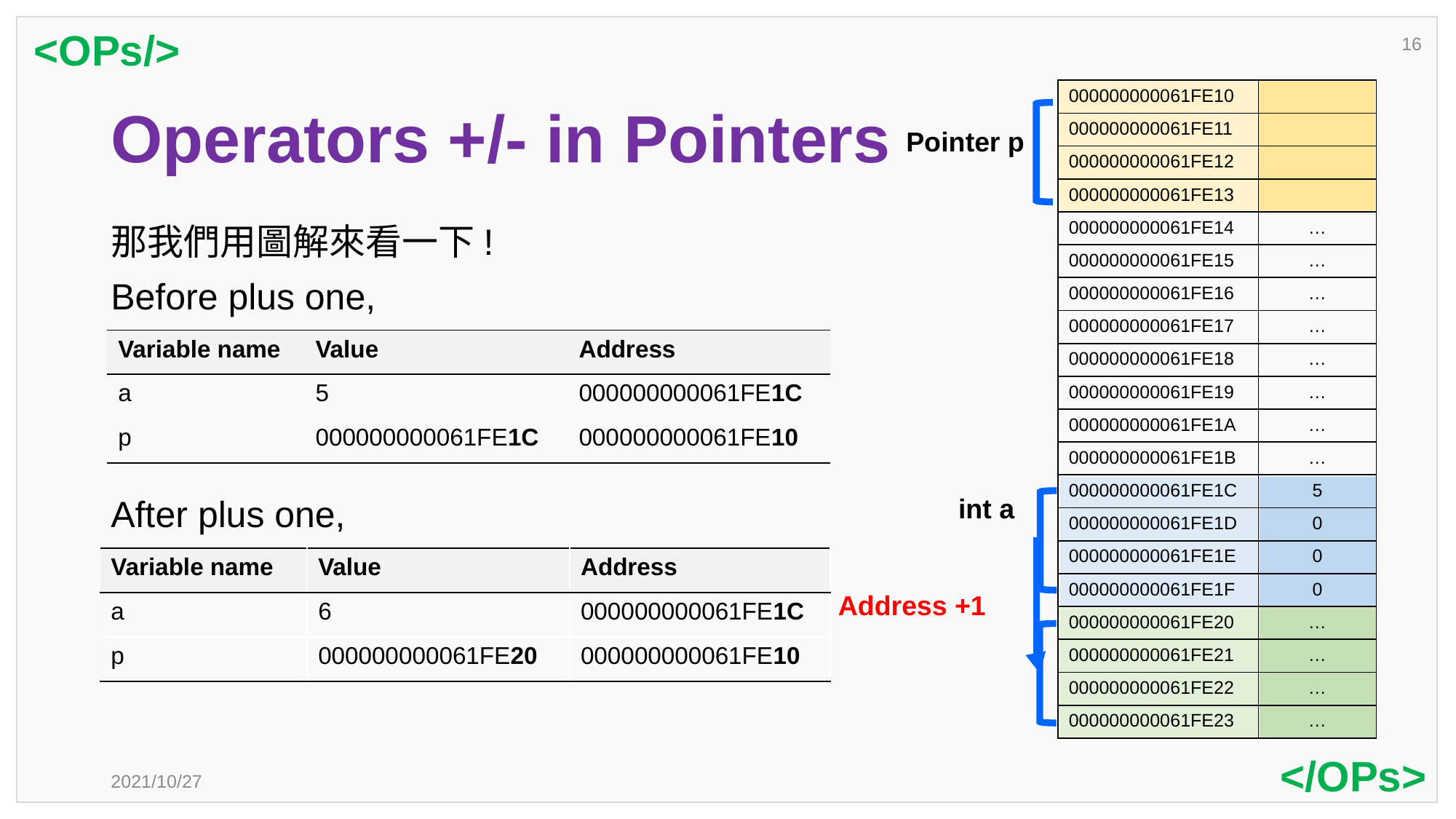

<OPs/>
16
| 000000000061FE10 |  |
| --- | --- |
| 000000000061FE11 |  |
| 000000000061FE12 |  |
| 000000000061FE13 |  |
| 000000000061FE14 | … |
| 000000000061FE15 | … |
| 000000000061FE16 | … |
| 000000000061FE17 | … |
| 000000000061FE18 | … |
| 000000000061FE19 | … |
| 000000000061FE1A | … |
| 000000000061FE1B | … |
| 000000000061FE1C | 5 |
| 000000000061FE1D | 0 |
| 000000000061FE1E | 0 |
| 000000000061FE1F | 0 |
| 000000000061FE20 | … |
| 000000000061FE21 | … |
| 000000000061FE22 | … |
| 000000000061FE23 | … |
# Operators +/- in Pointers

Pointer p
那我們用圖解來看一下!
Before plus one,

After plus one,

| Variable name | Value | Address |
| --- | --- | --- |
| a | 5 | 000000000061FE1C |
| p | 000000000061FE1C | 000000000061FE10 |

int a

| Variable name | Value | Address |
| --- | --- | --- |
| a | 6 | 000000000061FE1C |
| p | 000000000061FE20 | 000000000061FE10 |
Address +1

</OPs>
2021/10/27